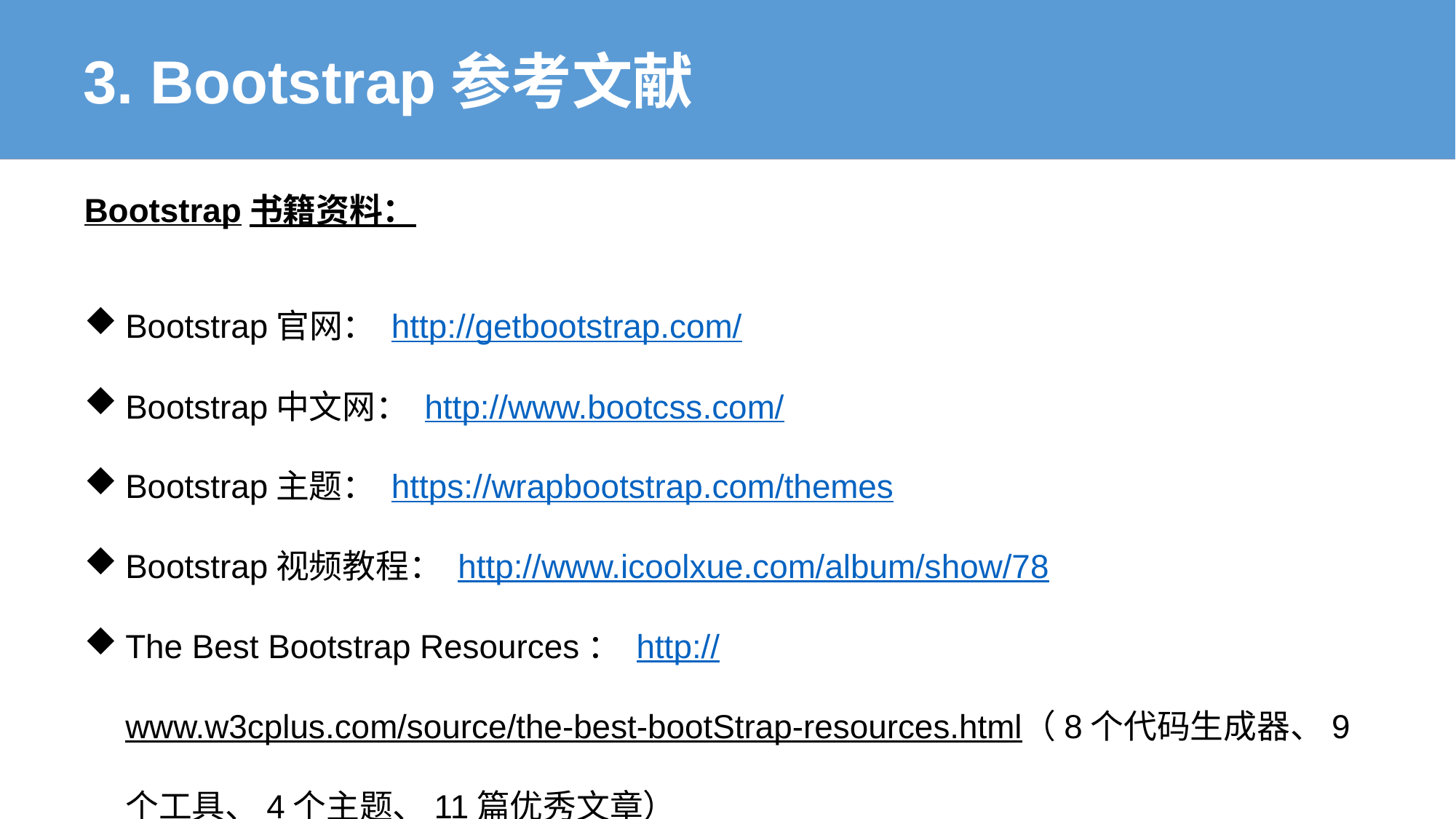

# 3. Bootstrap参考文献
Bootstrap书籍资料：

Bootstrap官网： http://getbootstrap.com/
Bootstrap中文网： http://www.bootcss.com/
Bootstrap主题： https://wrapbootstrap.com/themes
Bootstrap视频教程： http://www.icoolxue.com/album/show/78
The Best Bootstrap Resources： http://www.w3cplus.com/source/the-best-bootStrap-resources.html（8个代码生成器、9个工具、4个主题、11篇优秀文章）